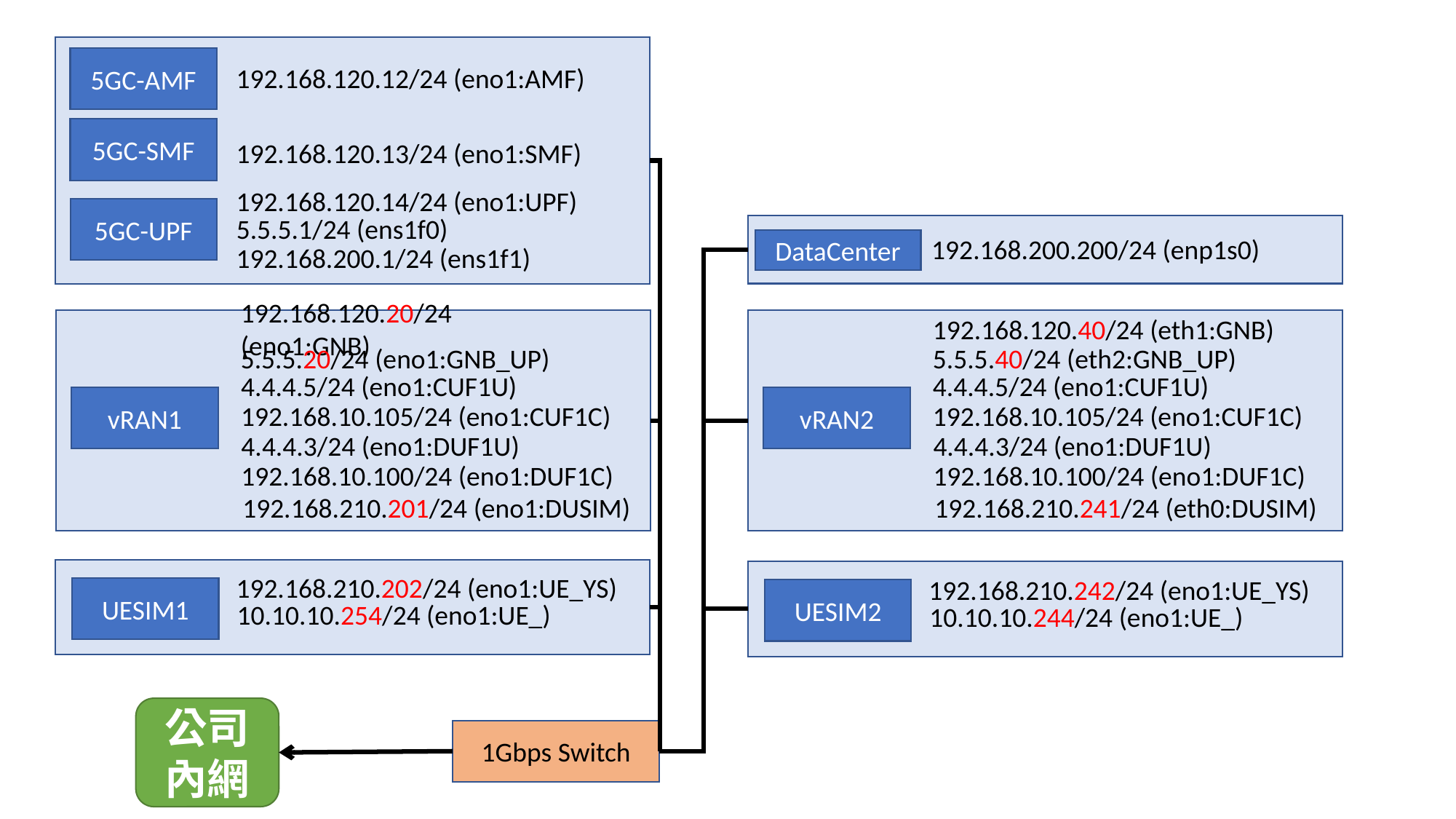

5GC-AMF
192.168.120.12/24 (eno1:AMF)
5GC-SMF
192.168.120.13/24 (eno1:SMF)
192.168.120.14/24 (eno1:UPF)
5GC-UPF
5.5.5.1/24 (ens1f0)
192.168.200.1/24 (ens1f1)

DataCenter
192.168.200.200/24 (enp1s0)
192.168.120.20/24 (eno1:GNB)

5.5.5.20/24 (eno1:GNB_UP)
4.4.4.5/24 (eno1:CUF1U)
vRAN1
192.168.10.105/24 (eno1:CUF1C)
4.4.4.3/24 (eno1:DUF1U)
192.168.10.100/24 (eno1:DUF1C)
192.168.210.201/24 (eno1:DUSIM)
192.168.120.40/24 (eth1:GNB)

5.5.5.40/24 (eth2:GNB_UP)
4.4.4.5/24 (eno1:CUF1U)
vRAN2
192.168.10.105/24 (eno1:CUF1C)
4.4.4.3/24 (eno1:DUF1U)
192.168.10.100/24 (eno1:DUF1C)
192.168.210.241/24 (eth0:DUSIM)

192.168.210.202/24 (eno1:UE_YS)
UESIM1
10.10.10.254/24 (eno1:UE_)

192.168.210.242/24 (eno1:UE_YS)
UESIM2
10.10.10.244/24 (eno1:UE_)
公司內網
1Gbps Switch